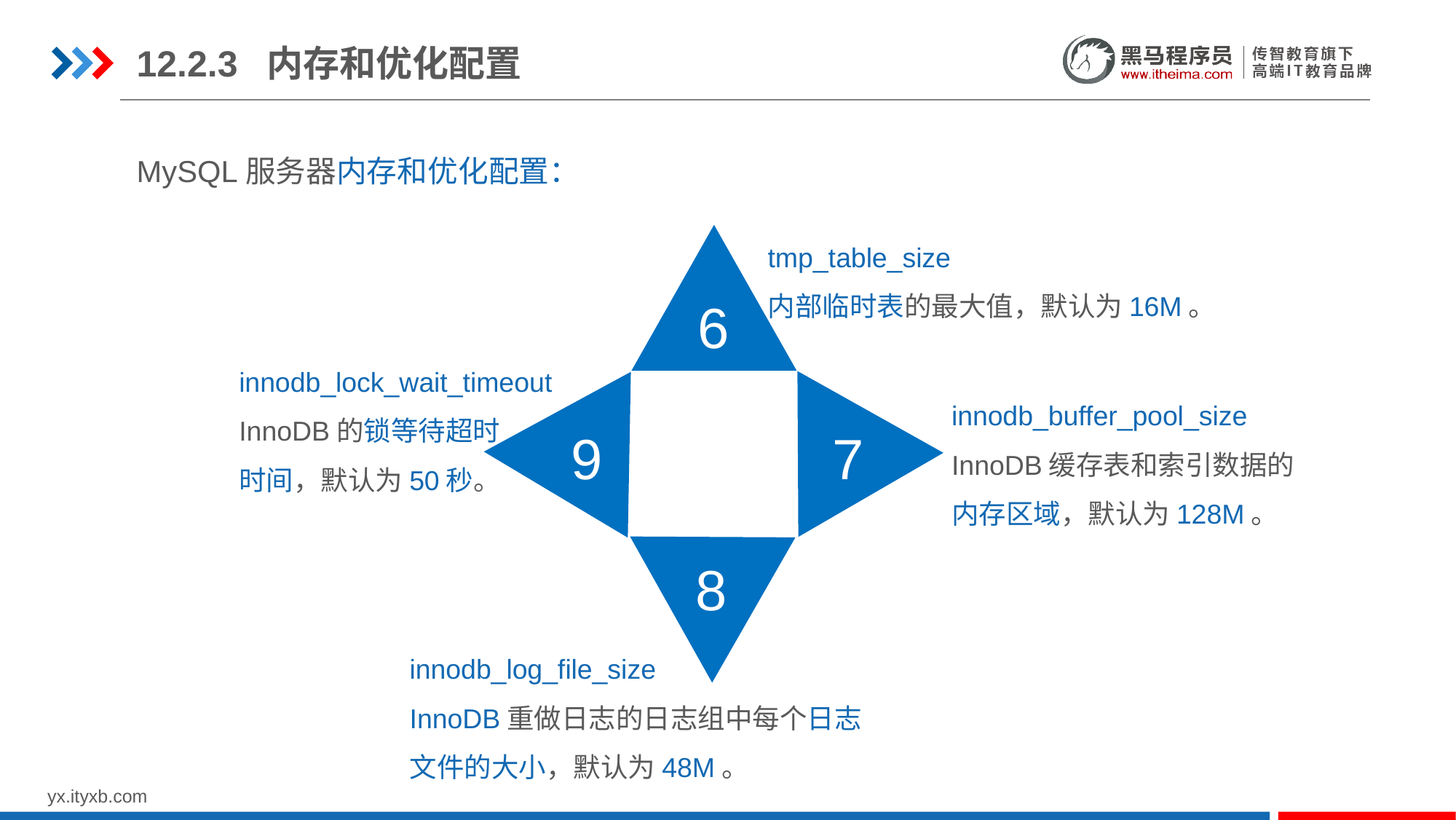

12.2.3  内存和优化配置
MySQL服务器内存和优化配置：

tmp_table_size
内部临时表的最大值，默认为16M。
6
innodb_lock_wait_timeout
InnoDB的锁等待超时
时间，默认为50秒。

innodb_buffer_pool_size
InnoDB缓存表和索引数据的内存区域，默认为128M。
9
7

8
innodb_log_file_size
InnoDB重做日志的日志组中每个日志文件的大小，默认为48M。